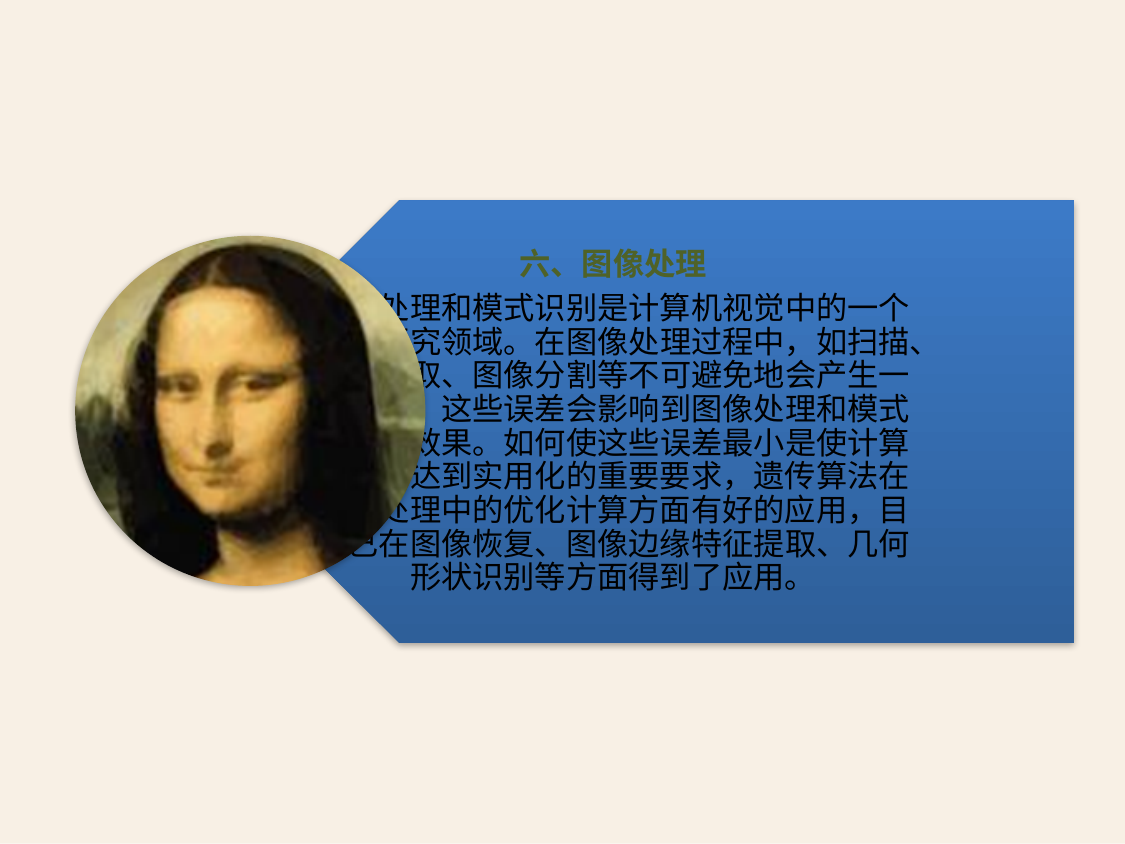

六、图像处理
图像处理和模式识别是计算机视觉中的一个重要研究领域。在图像处理过程中，如扫描、特征提取、图像分割等不可避免地会产生一些误差，这些误差会影响到图像处理和模式识别的效果。如何使这些误差最小是使计算机视觉达到实用化的重要要求，遗传算法在图像处理中的优化计算方面有好的应用，目前已在图像恢复、图像边缘特征提取、几何形状识别等方面得到了应用。